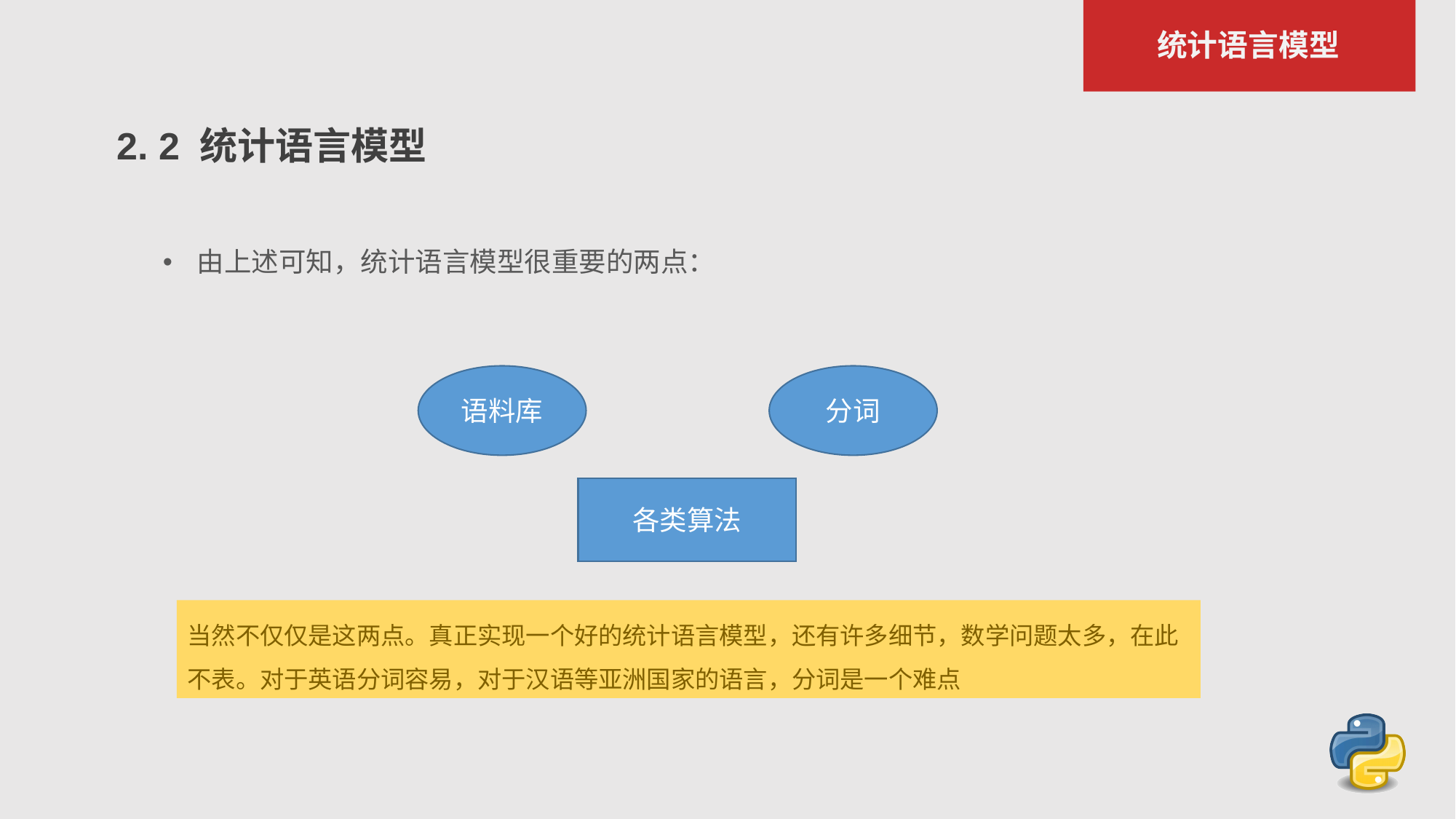

统计语言模型
2. 2 统计语言模型
由上述可知，统计语言模型很重要的两点：
语料库
分词
各类算法
当然不仅仅是这两点。真正实现一个好的统计语言模型，还有许多细节，数学问题太多，在此不表。对于英语分词容易，对于汉语等亚洲国家的语言，分词是一个难点